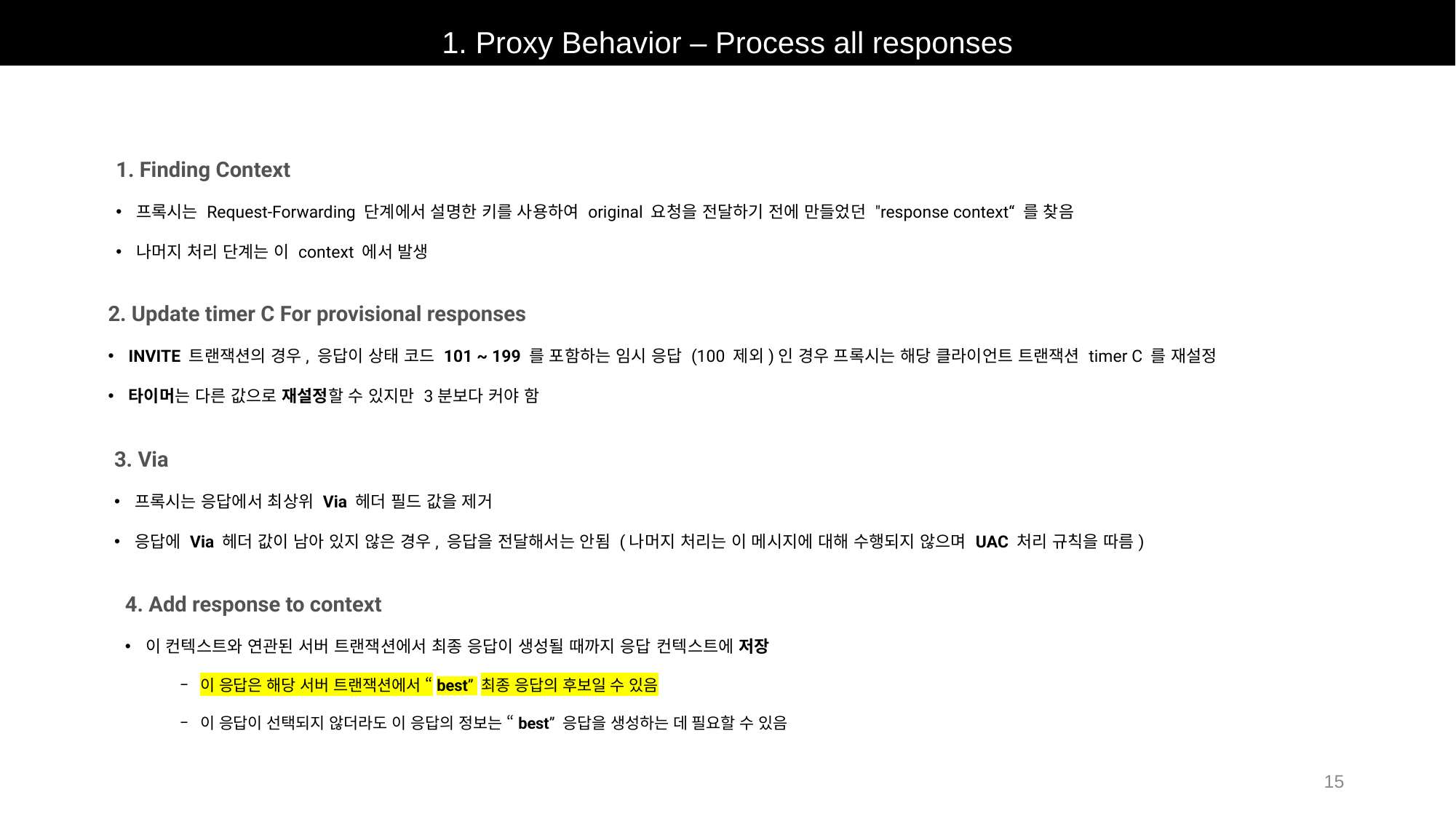

# 1. Proxy Behavior – Process all responses
1. Finding Context
프록시는 Request-Forwarding 단계에서 설명한 키를 사용하여 original 요청을 전달하기 전에 만들었던 "response context“ 를 찾음
나머지 처리 단계는 이 context 에서 발생
2. Update timer C For provisional responses
INVITE 트랜잭션의 경우, 응답이 상태 코드 101 ~ 199 를 포함하는 임시 응답 (100 제외)인 경우 프록시는 해당 클라이언트 트랜잭션 timer C 를 재설정
타이머는 다른 값으로 재설정할 수 있지만 3분보다 커야 함
3. Via
프록시는 응답에서 최상위 Via 헤더 필드 값을 제거
응답에 Via 헤더 값이 남아 있지 않은 경우, 응답을 전달해서는 안됨 (나머지 처리는 이 메시지에 대해 수행되지 않으며 UAC 처리 규칙을 따름)
4. Add response to context
이 컨텍스트와 연관된 서버 트랜잭션에서 최종 응답이 생성될 때까지 응답 컨텍스트에 저장
이 응답은 해당 서버 트랜잭션에서 “best” 최종 응답의 후보일 수 있음
이 응답이 선택되지 않더라도 이 응답의 정보는 “best” 응답을 생성하는 데 필요할 수 있음
15